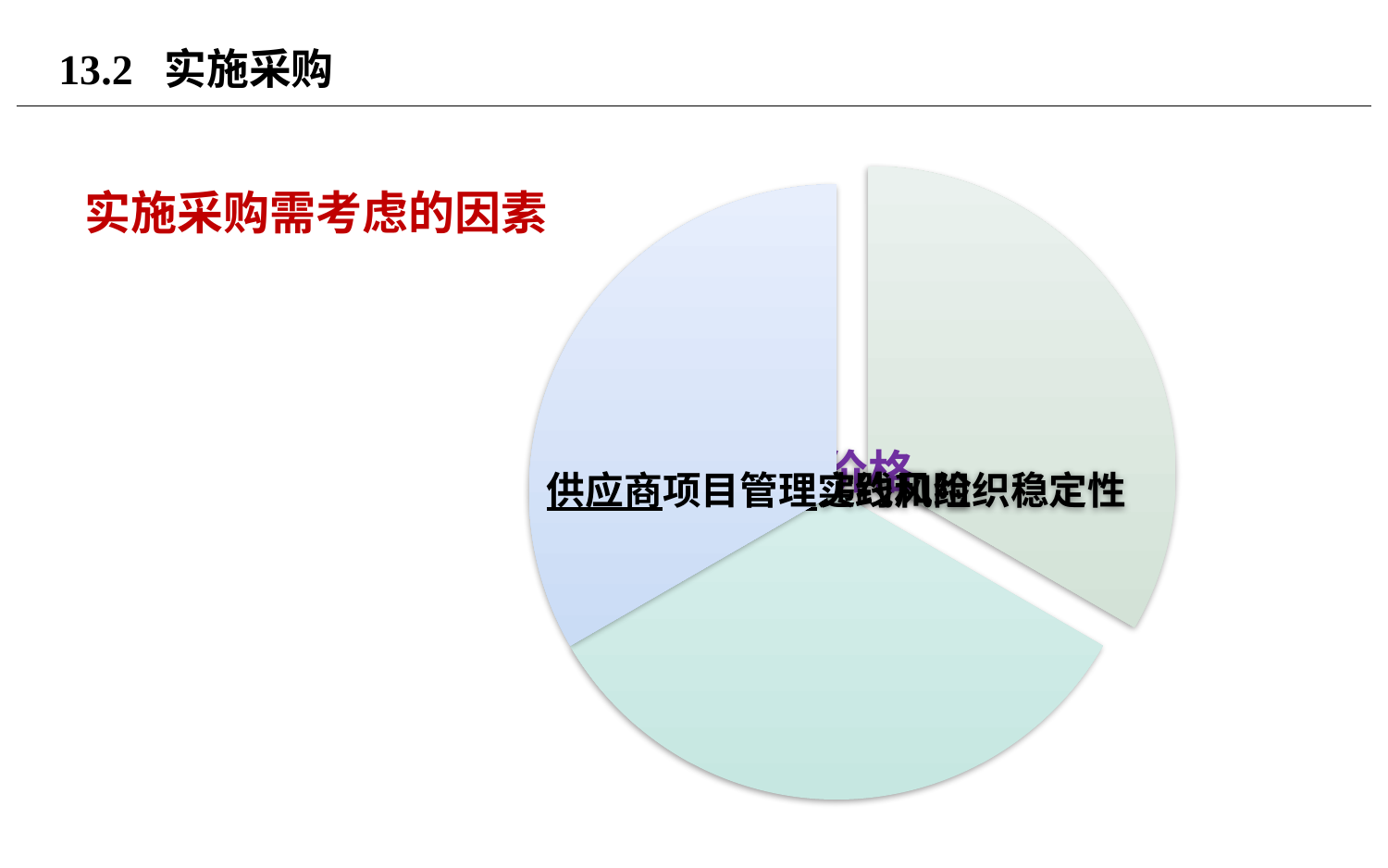

# 13.2  实施采购
价格
供应商违约风险
供应商项目管理实践和组织稳定性
实施采购需考虑的因素